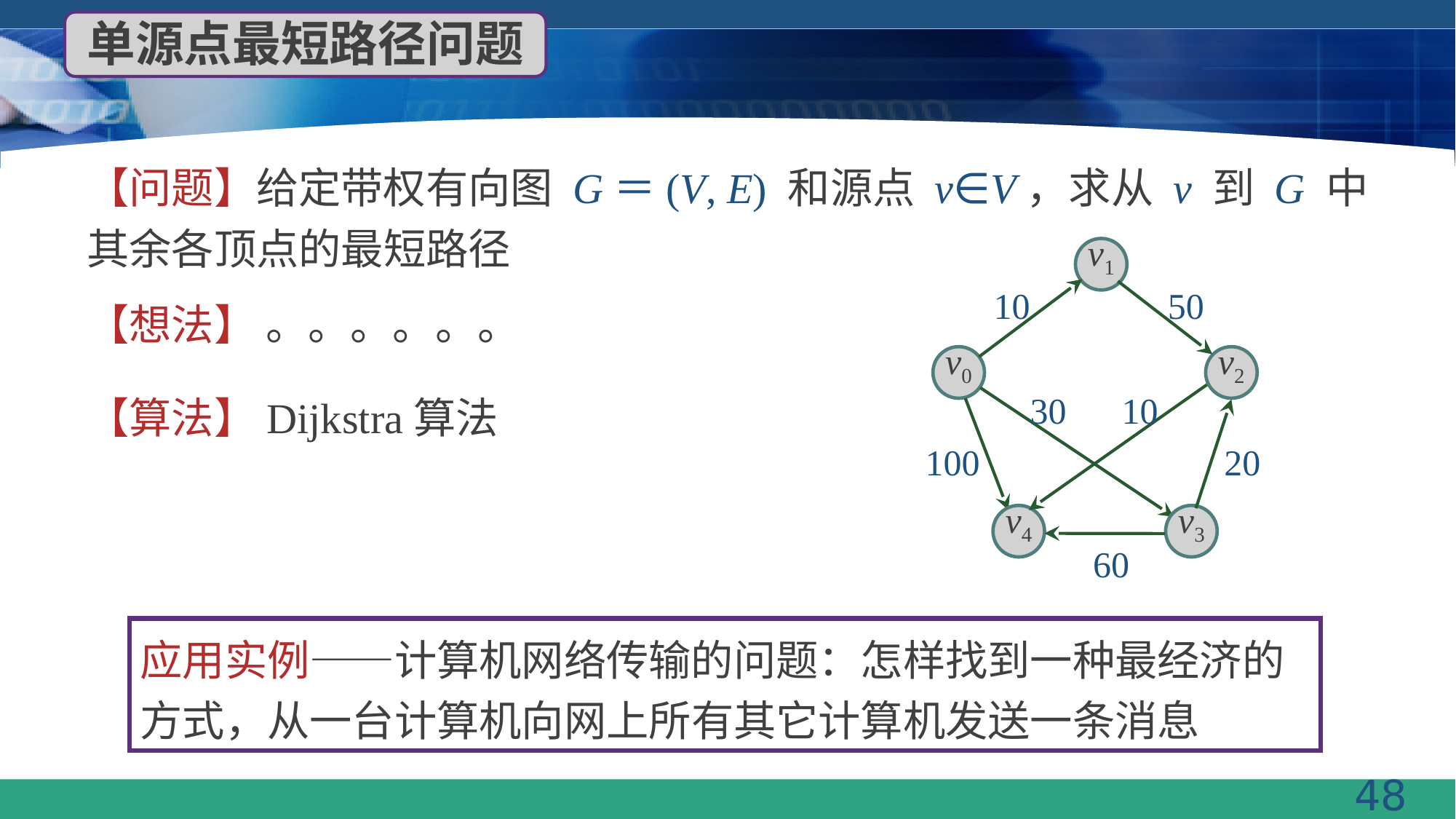

单源点最短路径问题

【问题】给定带权有向图 G＝(V, E) 和源点 v∈V，求从 v 到 G 中其余各顶点的最短路径
v1

v0
v2

v4
v3

10
50
30
10
100
20
60
【想法】 。。。。。。
【算法】Dijkstra算法
应用实例——计算机网络传输的问题：怎样找到一种最经济的方式，从一台计算机向网上所有其它计算机发送一条消息